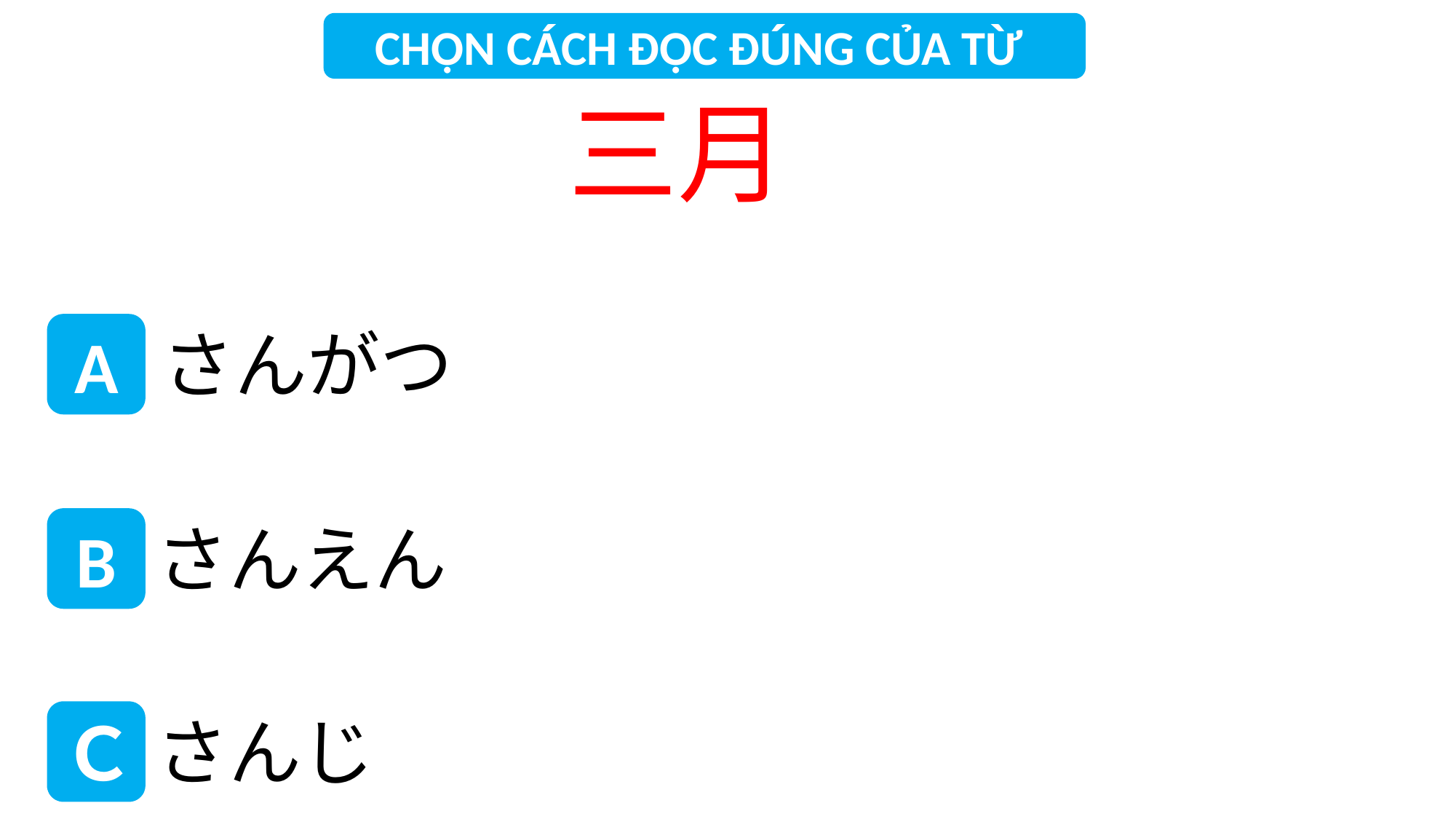

CHỌN CÁCH ĐỌC ĐÚNG CỦA TỪ
三月
さんがつ
A
B
さんえん
Ｃ
さんじ